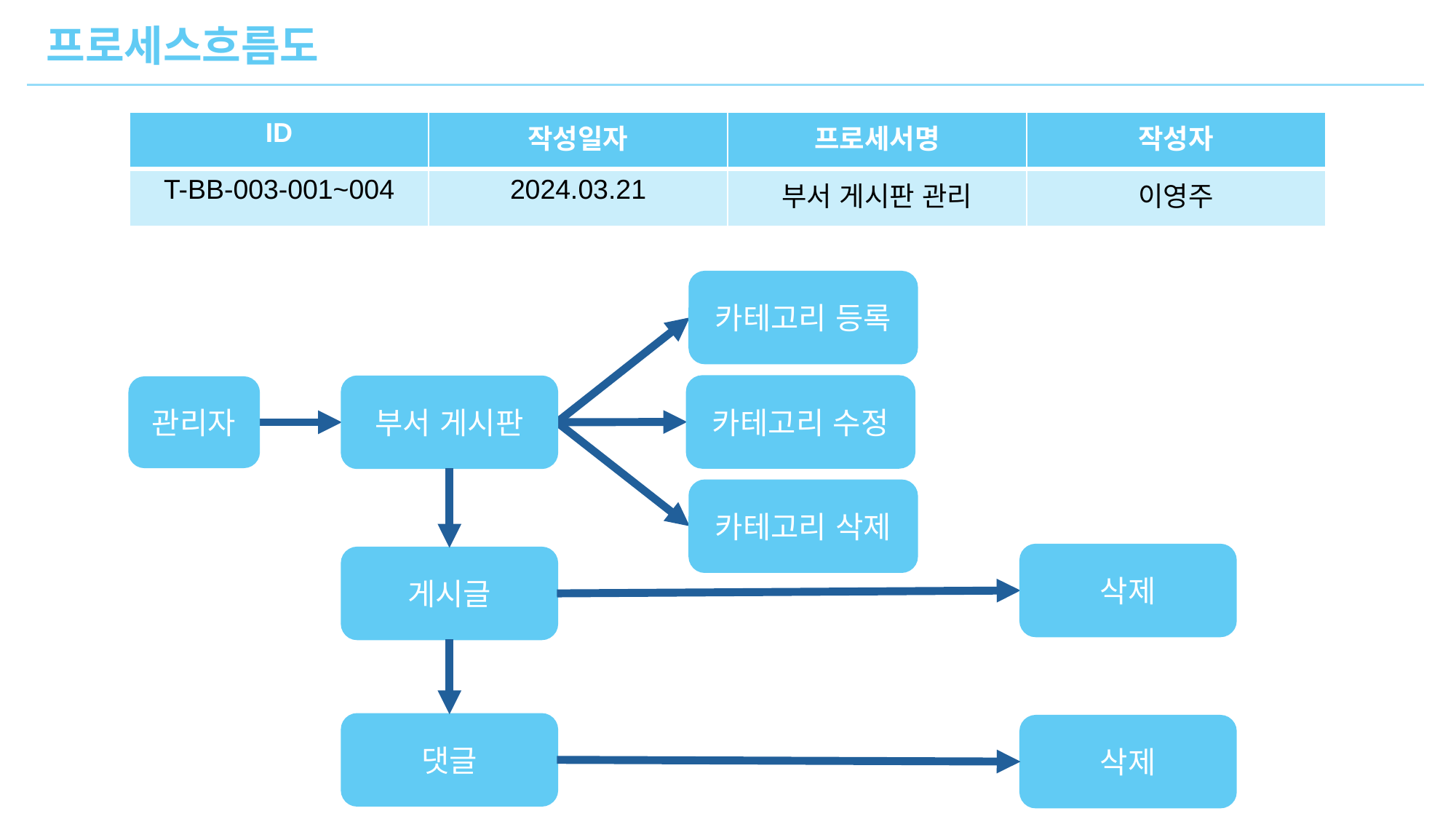

프로세스흐름도
| ID | 작성일자 | 프로세서명 | 작성자 |
| --- | --- | --- | --- |
| T-BB-003-001~004 | 2024.03.21 | 부서 게시판 관리 | 이영주 |
카테고리 등록
카테고리 수정
부서 게시판
관리자
카테고리 삭제
삭제
게시글
댓글
삭제